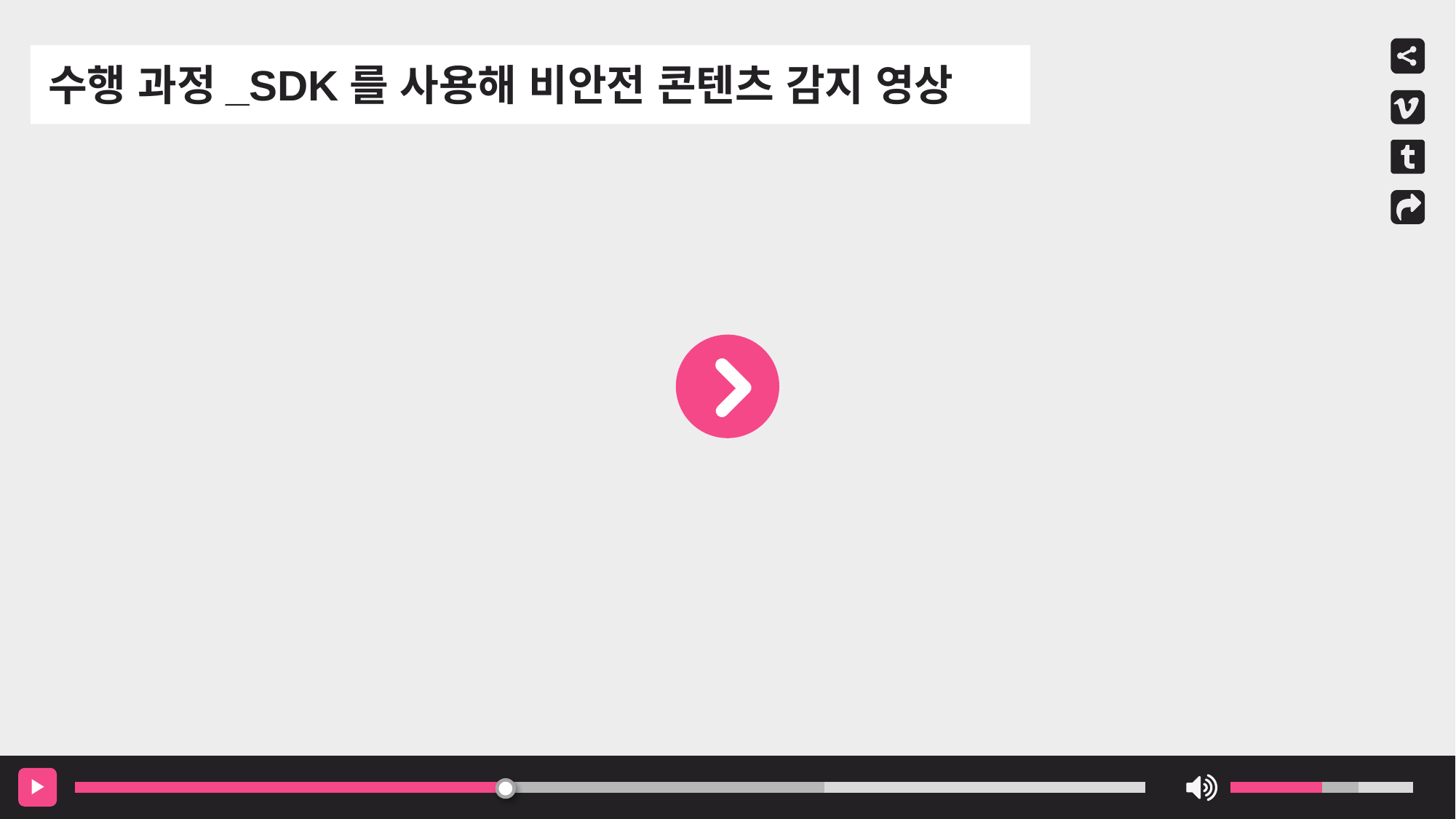

수행 과정_SDK를 사용해 비안전 콘텐츠 감지 영상

▶

|  |  |  |  |  |  |  |  |  |  |
| --- | --- | --- | --- | --- | --- | --- | --- | --- | --- |
|  |  |  |  |  |  |  |  |  |  |
| --- | --- | --- | --- | --- | --- | --- | --- | --- | --- |